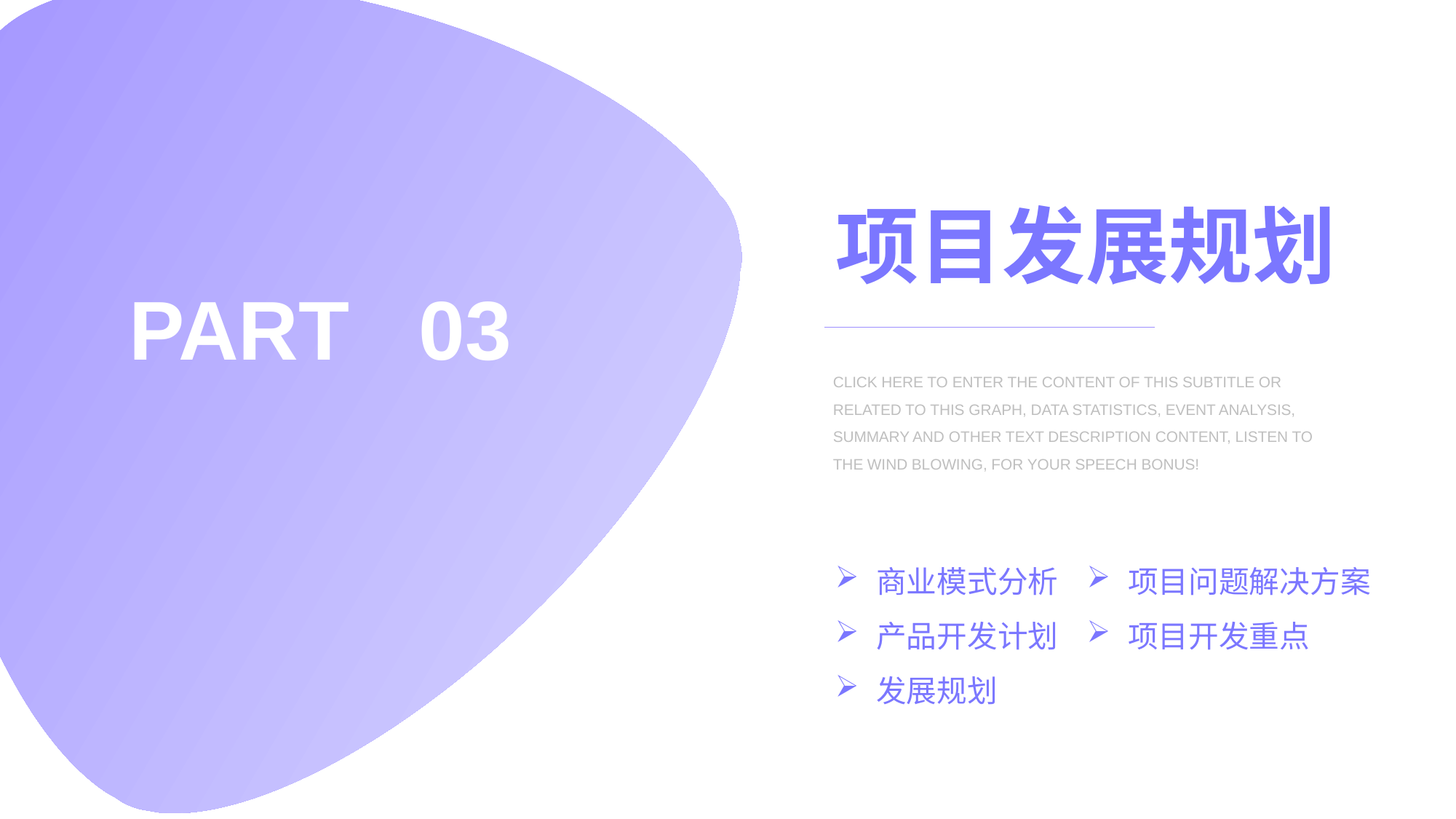

项目发展规划
PART   03
CLICK HERE TO ENTER THE CONTENT OF THIS SUBTITLE OR RELATED TO THIS GRAPH, DATA STATISTICS, EVENT ANALYSIS, SUMMARY AND OTHER TEXT DESCRIPTION CONTENT, LISTEN TO THE WIND BLOWING, FOR YOUR SPEECH BONUS!
商业模式分析
产品开发计划
发展规划
项目问题解决方案
项目开发重点